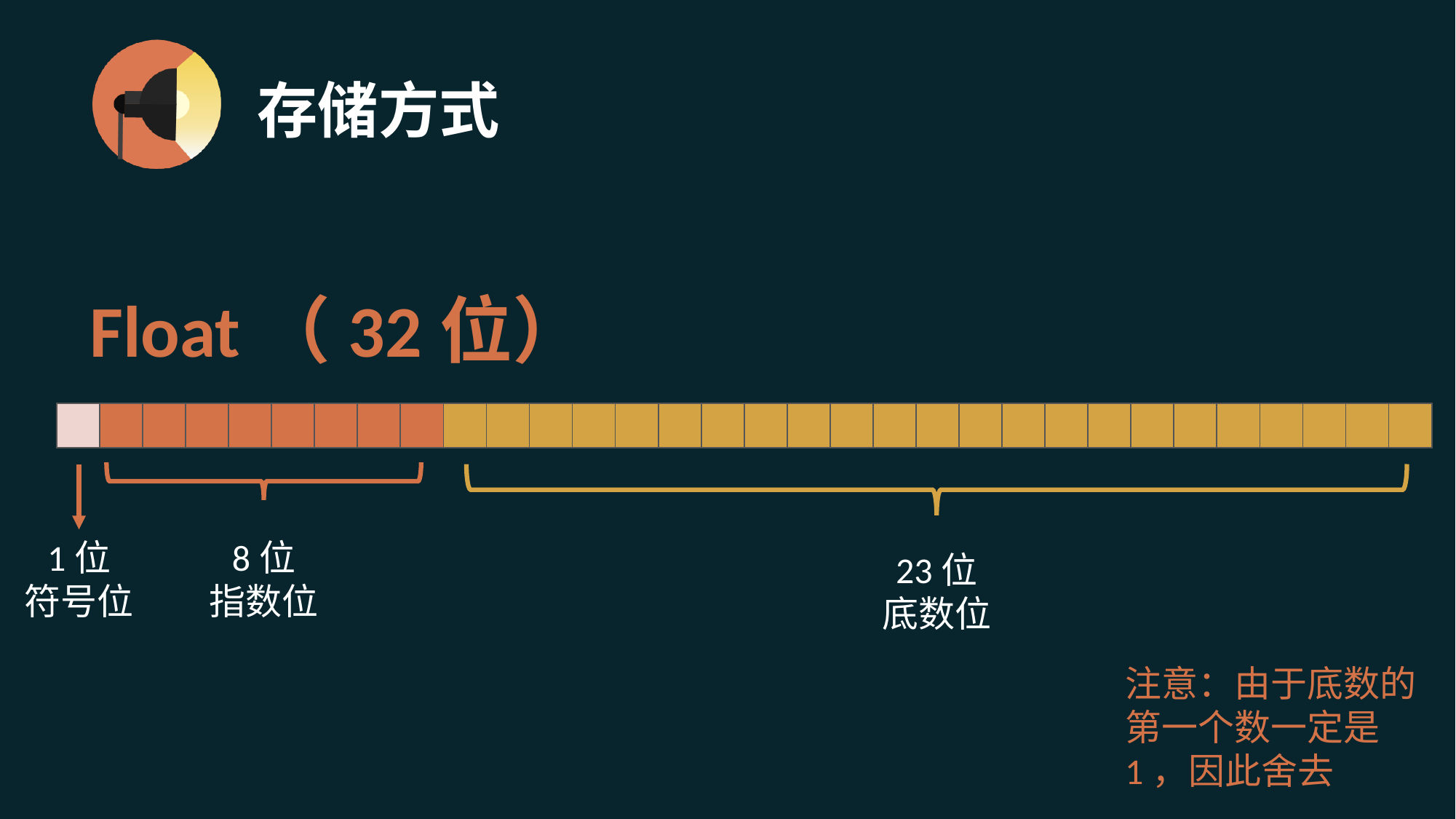

# 存储方式
Float（32位）

|  |  |  |  |  |  |  |  |  |  |  |  |  |  |  |  |  |  |  |  |  |  |  |  |  |  |  |  |  |  |  |  |
| --- | --- | --- | --- | --- | --- | --- | --- | --- | --- | --- | --- | --- | --- | --- | --- | --- | --- | --- | --- | --- | --- | --- | --- | --- | --- | --- | --- | --- | --- | --- | --- |
1位
符号位
8位
指数位
23位
底数位
注意：由于底数的第一个数一定是1，因此舍去